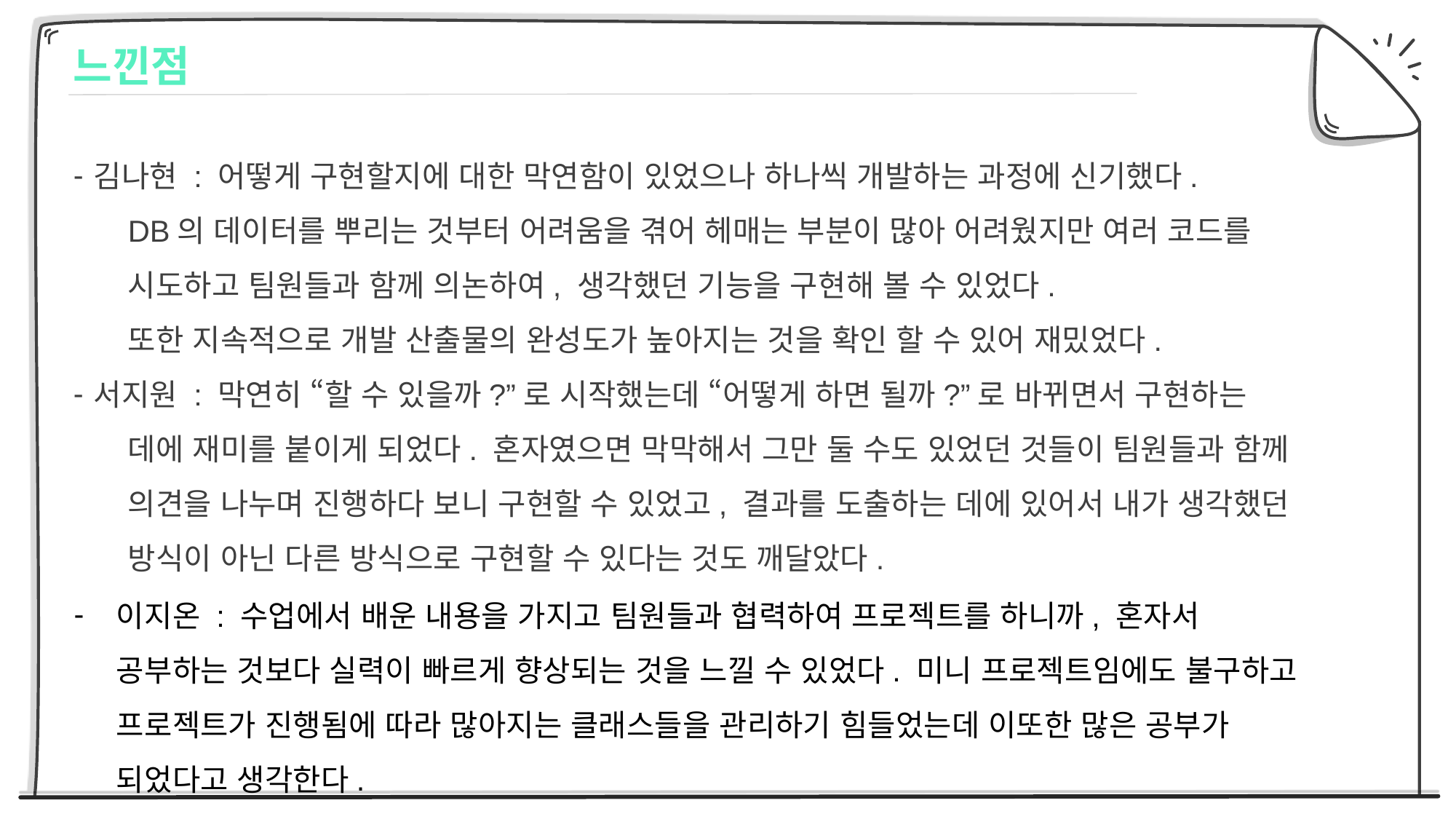

느낀점
김나현 : 어떻게 구현할지에 대한 막연함이 있었으나 하나씩 개발하는 과정에 신기했다.
DB의 데이터를 뿌리는 것부터 어려움을 겪어 헤매는 부분이 많아 어려웠지만 여러 코드를 시도하고 팀원들과 함께 의논하여, 생각했던 기능을 구현해 볼 수 있었다.
또한 지속적으로 개발 산출물의 완성도가 높아지는 것을 확인 할 수 있어 재밌었다.
서지원 : 막연히 “할 수 있을까?”로 시작했는데 “어떻게 하면 될까?”로 바뀌면서 구현하는
데에 재미를 붙이게 되었다. 혼자였으면 막막해서 그만 둘 수도 있었던 것들이 팀원들과 함께 의견을 나누며 진행하다 보니 구현할 수 있었고, 결과를 도출하는 데에 있어서 내가 생각했던 방식이 아닌 다른 방식으로 구현할 수 있다는 것도 깨달았다.

이지온 : 수업에서 배운 내용을 가지고 팀원들과 협력하여 프로젝트를 하니까, 혼자서 공부하는 것보다 실력이 빠르게 향상되는 것을 느낄 수 있었다. 미니 프로젝트임에도 불구하고 프로젝트가 진행됨에 따라 많아지는 클래스들을 관리하기 힘들었는데 이또한 많은 공부가 되었다고 생각한다.